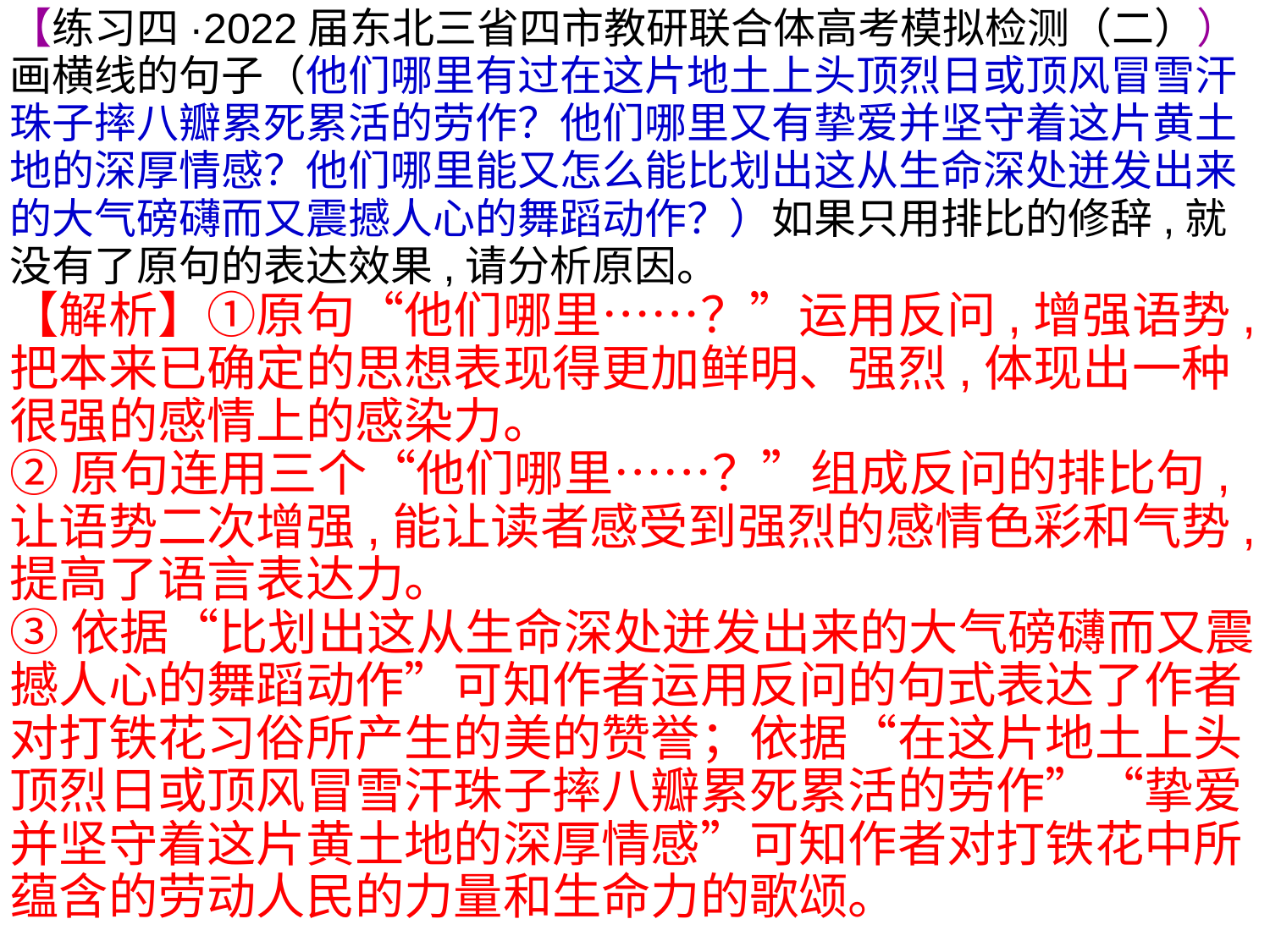

【练习四·2022届东北三省四市教研联合体高考模拟检测（二））
画横线的句子（他们哪里有过在这片地土上头顶烈日或顶风冒雪汗珠子摔八瓣累死累活的劳作？他们哪里又有挚爱并坚守着这片黄土地的深厚情感？他们哪里能又怎么能比划出这从生命深处迸发出来的大气磅礴而又震撼人心的舞蹈动作？）如果只用排比的修辞,就没有了原句的表达效果,请分析原因。
【解析】①原句“他们哪里……？”运用反问,增强语势,把本来已确定的思想表现得更加鲜明、强烈,体现出一种很强的感情上的感染力。
②原句连用三个“他们哪里……？”组成反问的排比句,让语势二次增强,能让读者感受到强烈的感情色彩和气势,提高了语言表达力。
③依据“比划出这从生命深处迸发出来的大气磅礴而又震撼人心的舞蹈动作”可知作者运用反问的句式表达了作者对打铁花习俗所产生的美的赞誉；依据“在这片地土上头顶烈日或顶风冒雪汗珠子摔八瓣累死累活的劳作”“挚爱并坚守着这片黄土地的深厚情感”可知作者对打铁花中所蕴含的劳动人民的力量和生命力的歌颂。